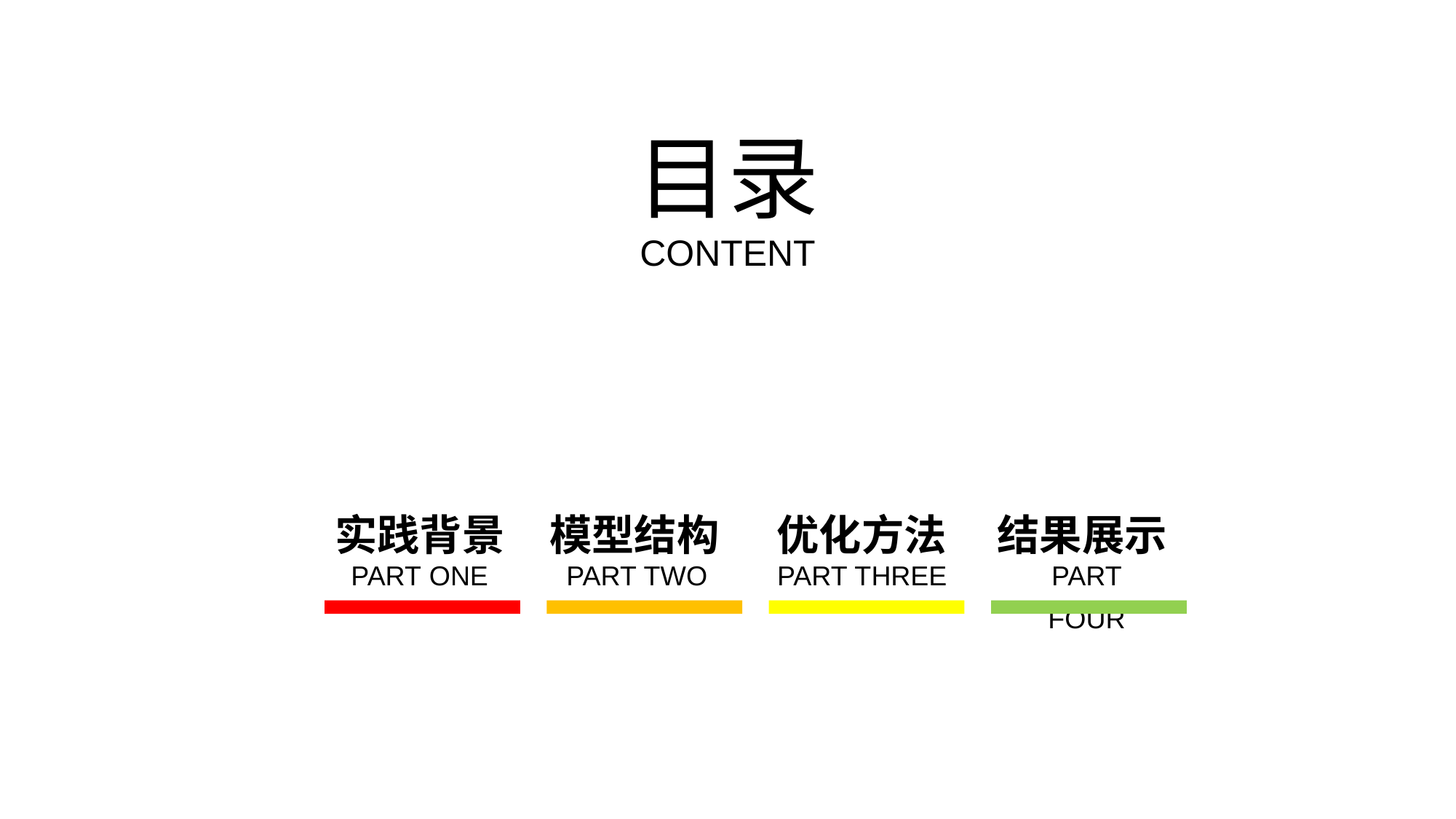

目录
CONTENT
实践背景
模型结构
优化方法
结果展示
PART ONE
PART TWO
PART THREE
PART FOUR